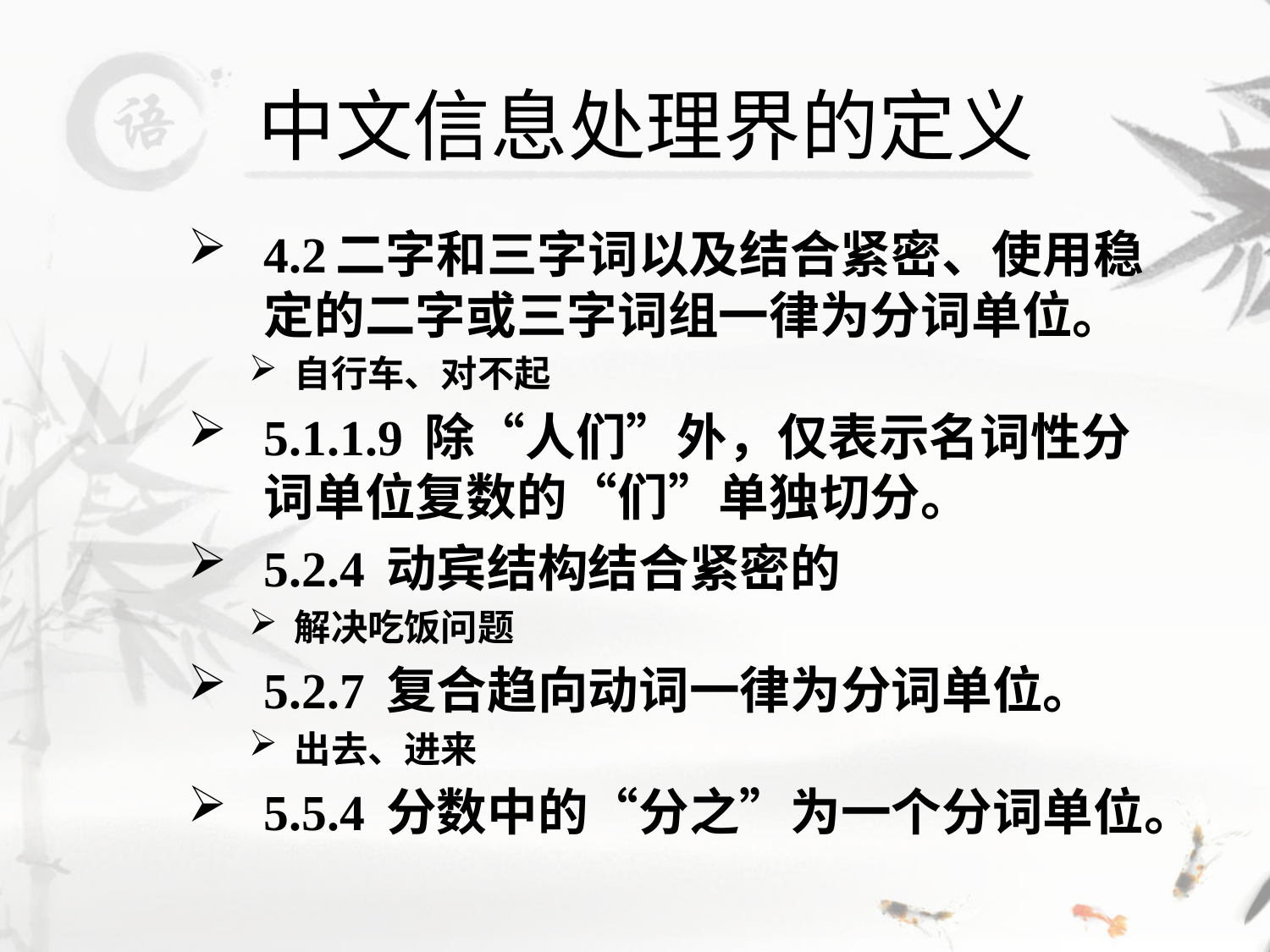

# 中文信息处理界的定义
4.2二字和三字词以及结合紧密、使用稳定的二字或三字词组一律为分词单位。
自行车、对不起
5.1.1.9 除“人们”外，仅表示名词性分词单位复数的“们”单独切分。
5.2.4 动宾结构结合紧密的
解决吃饭问题
5.2.7 复合趋向动词一律为分词单位。
出去、进来
5.5.4 分数中的“分之”为一个分词单位。